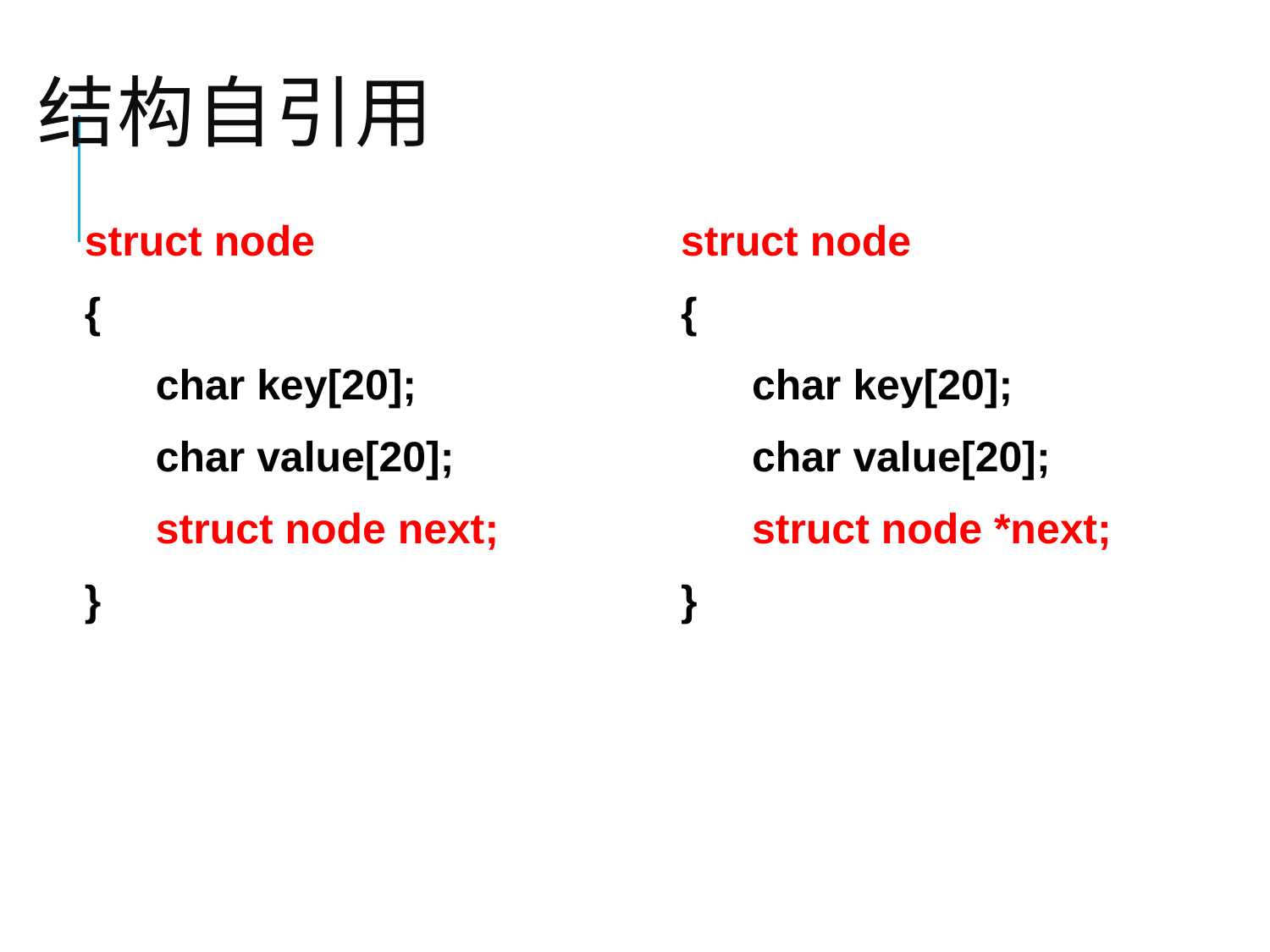

# 结构自引用
struct node
{
      char key[20];
      char value[20];
      struct node next;
}
struct node
{
      char key[20];
      char value[20];
      struct node *next;
}